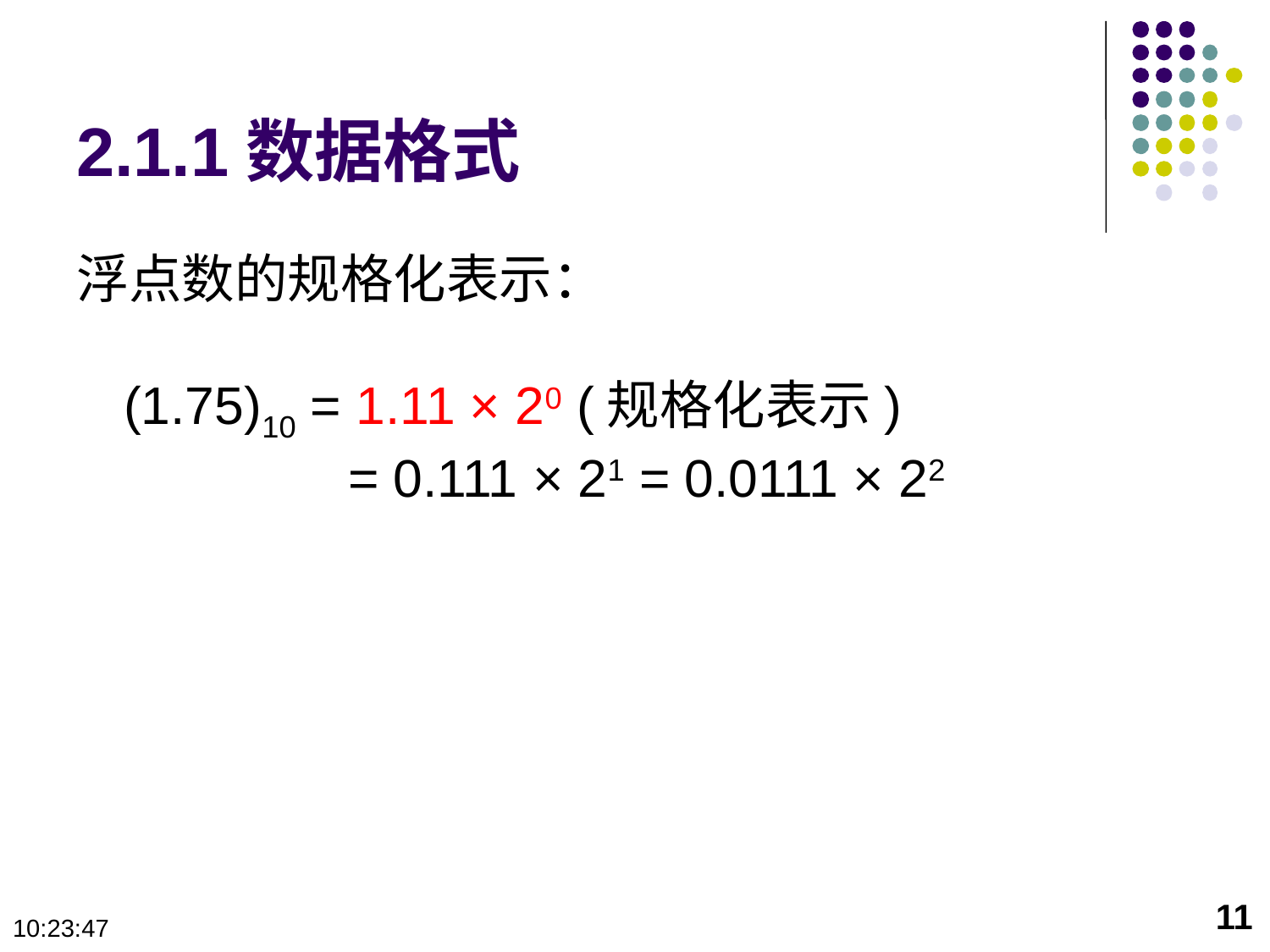

# 2.1.1数据格式
浮点数的规格化表示：
(1.75)10 = 1.11 × 20 (规格化表示)
　　　　= 0.111 × 21 = 0.0111 × 22
11
10:23:47